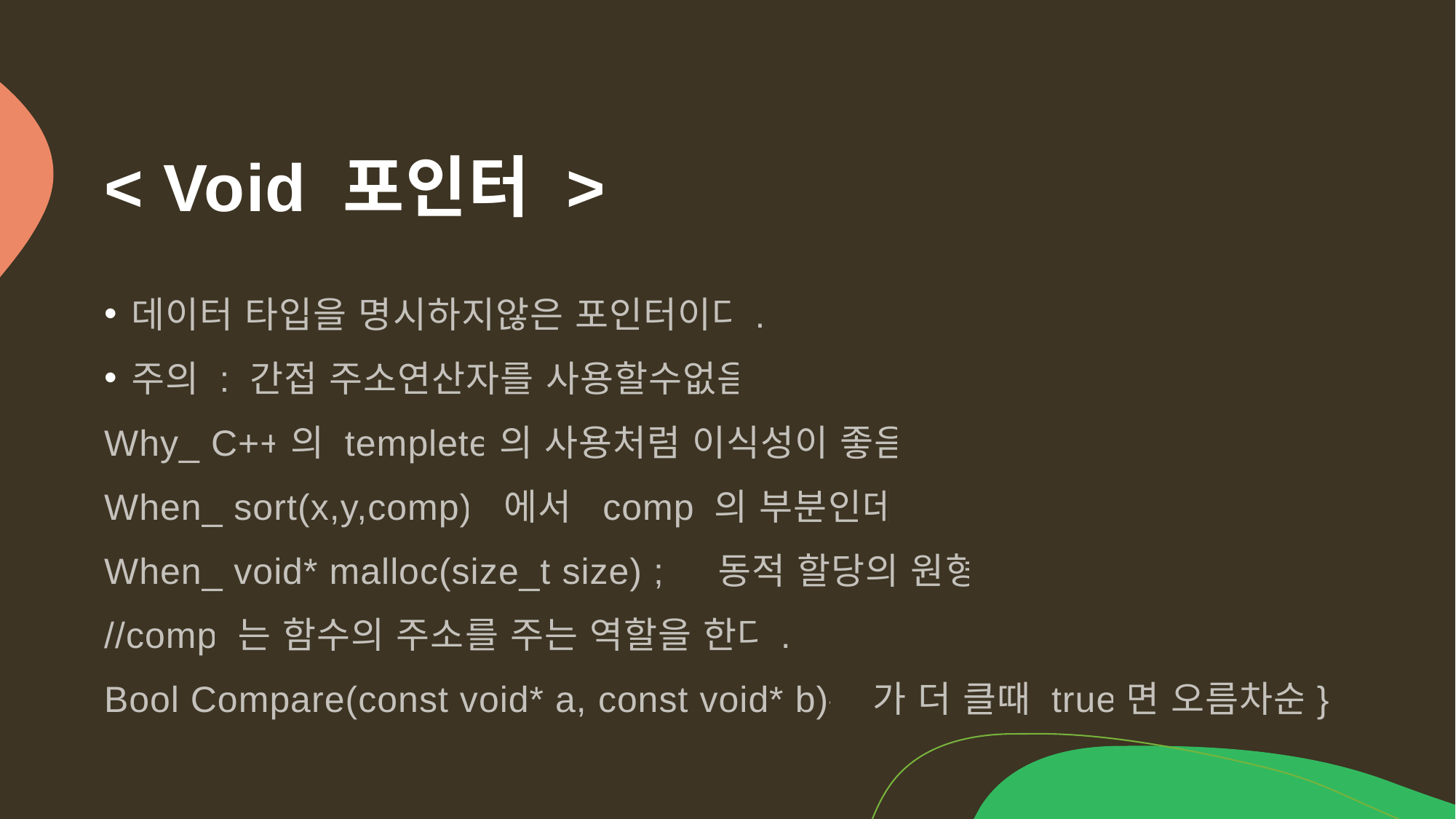

# < Void 포인터 >
데이터 타입을 명시하지않은 포인터이다.
주의 : 간접 주소연산자를 사용할수없음
Why_ C++의 templete의 사용처럼 이식성이 좋음
When_ sort(x,y,comp); 에서  comp 의 부분인데
When_ void* malloc(size_t size) ; // 동적 할당의 원형
//comp 는 함수의 주소를 주는 역할을 한다.
Bool Compare(const void* a, const void* b){b가 더 클때 true면 오름차순}